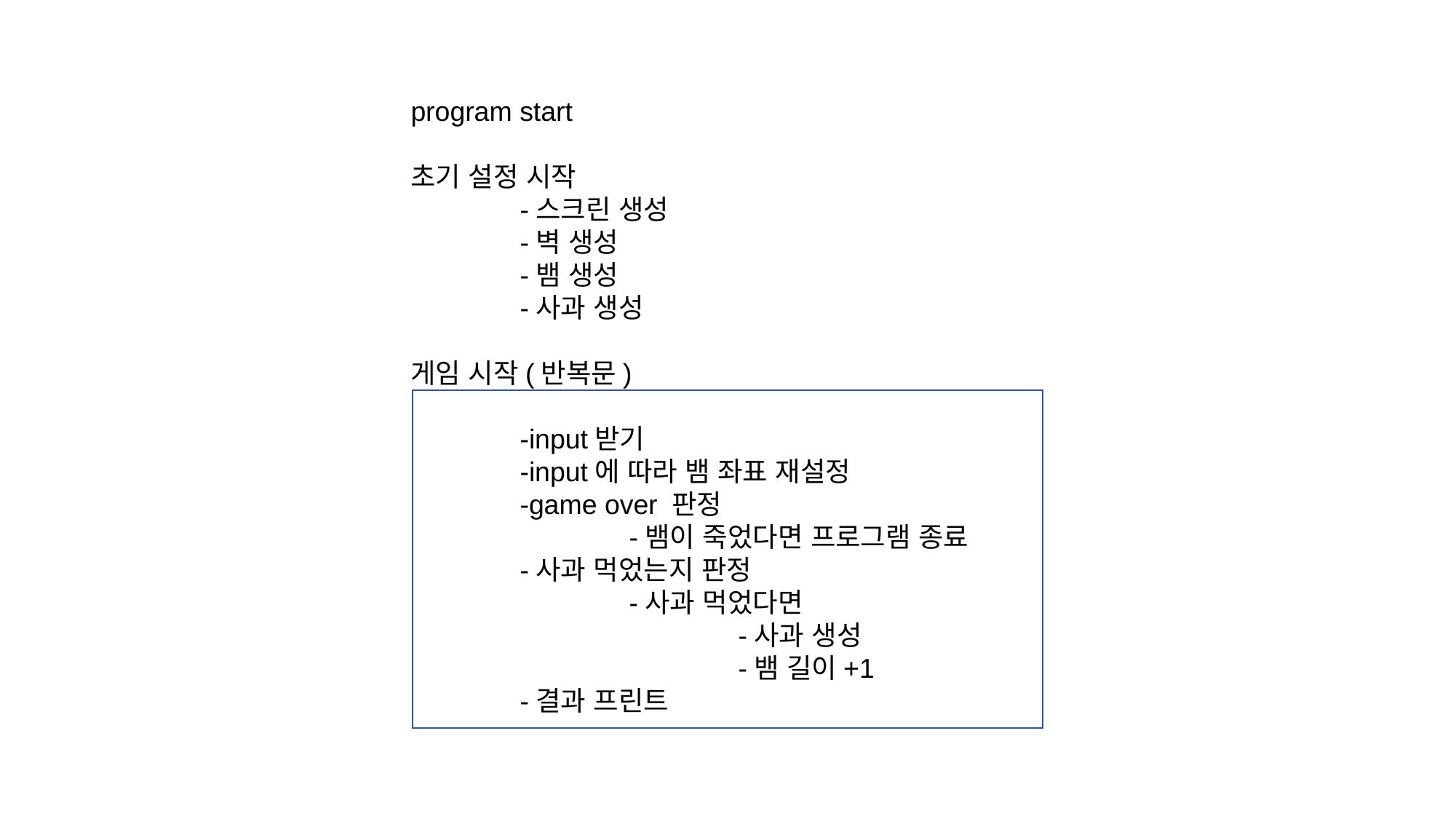

program start

초기 설정 시작
	-스크린 생성
	-벽 생성
	-뱀 생성
	-사과 생성

게임 시작(반복문)

	-input받기
	-input에 따라 뱀 좌표 재설정
	-game over 판정
		-뱀이 죽었다면 프로그램 종료
	-사과 먹었는지 판정
		-사과 먹었다면
			-사과 생성
			-뱀 길이+1
	-결과 프린트